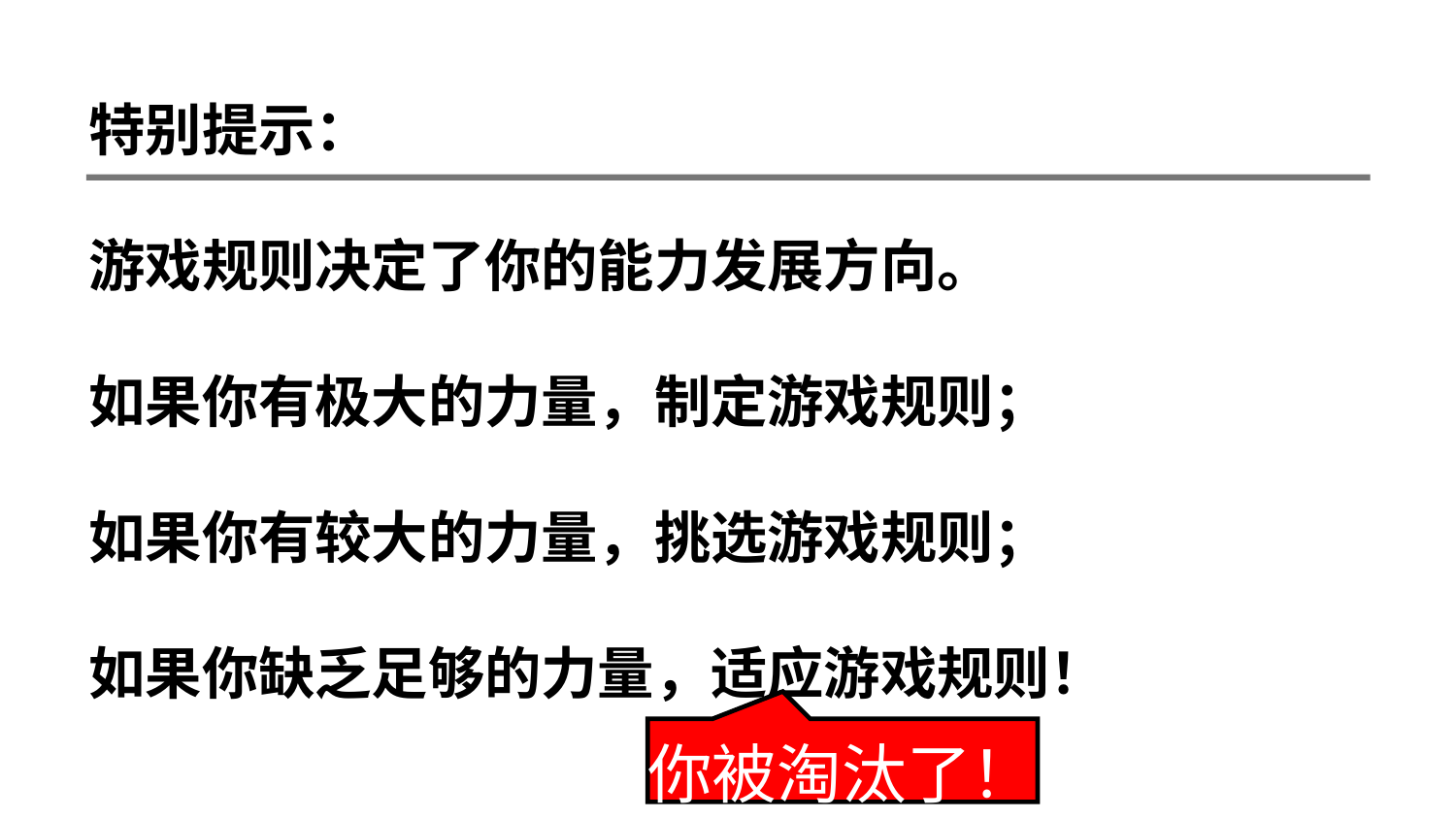

特别提示：
游戏规则决定了你的能力发展方向。
如果你有极大的力量，制定游戏规则；
如果你有较大的力量，挑选游戏规则；
如果你缺乏足够的力量，适应游戏规则！

你被淘汰了！